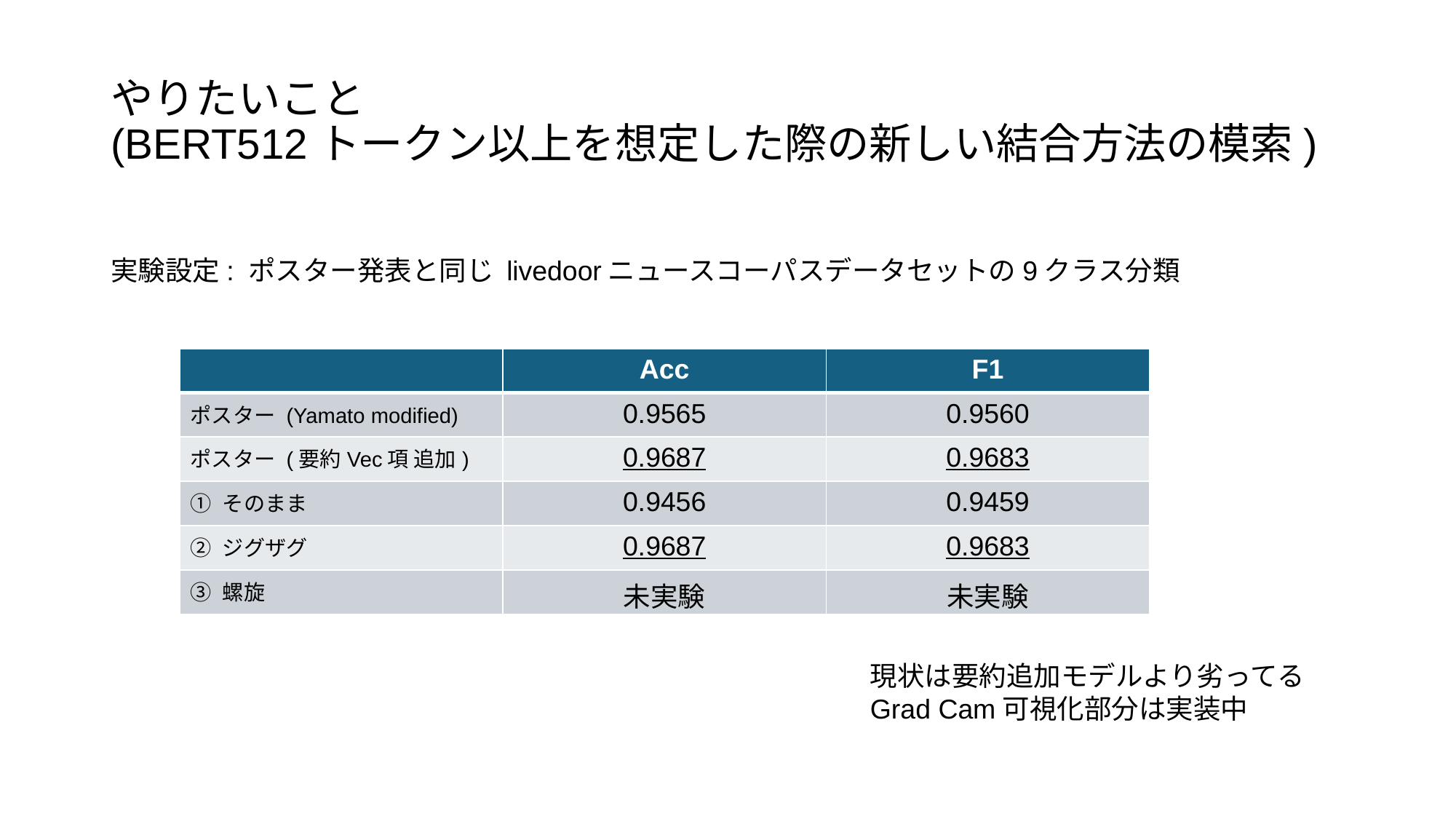

# やりたいこと (BERT512トークン以上を想定した際の新しい結合方法の模索)
実験設定: ポスター発表と同じ livedoorニュースコーパスデータセットの9クラス分類
|  | Acc | F1 |
| --- | --- | --- |
| ポスター (Yamato modified) | 0.9565 | 0.9560 |
| ポスター (要約Vec項 追加) | 0.9687 | 0.9683 |
| ① そのまま | 0.9456 | 0.9459 |
| ② ジグザグ | 0.9687 | 0.9683 |
| ③ 螺旋 | 未実験 | 未実験 |
現状は要約追加モデルより劣ってる
Grad Cam可視化部分は実装中